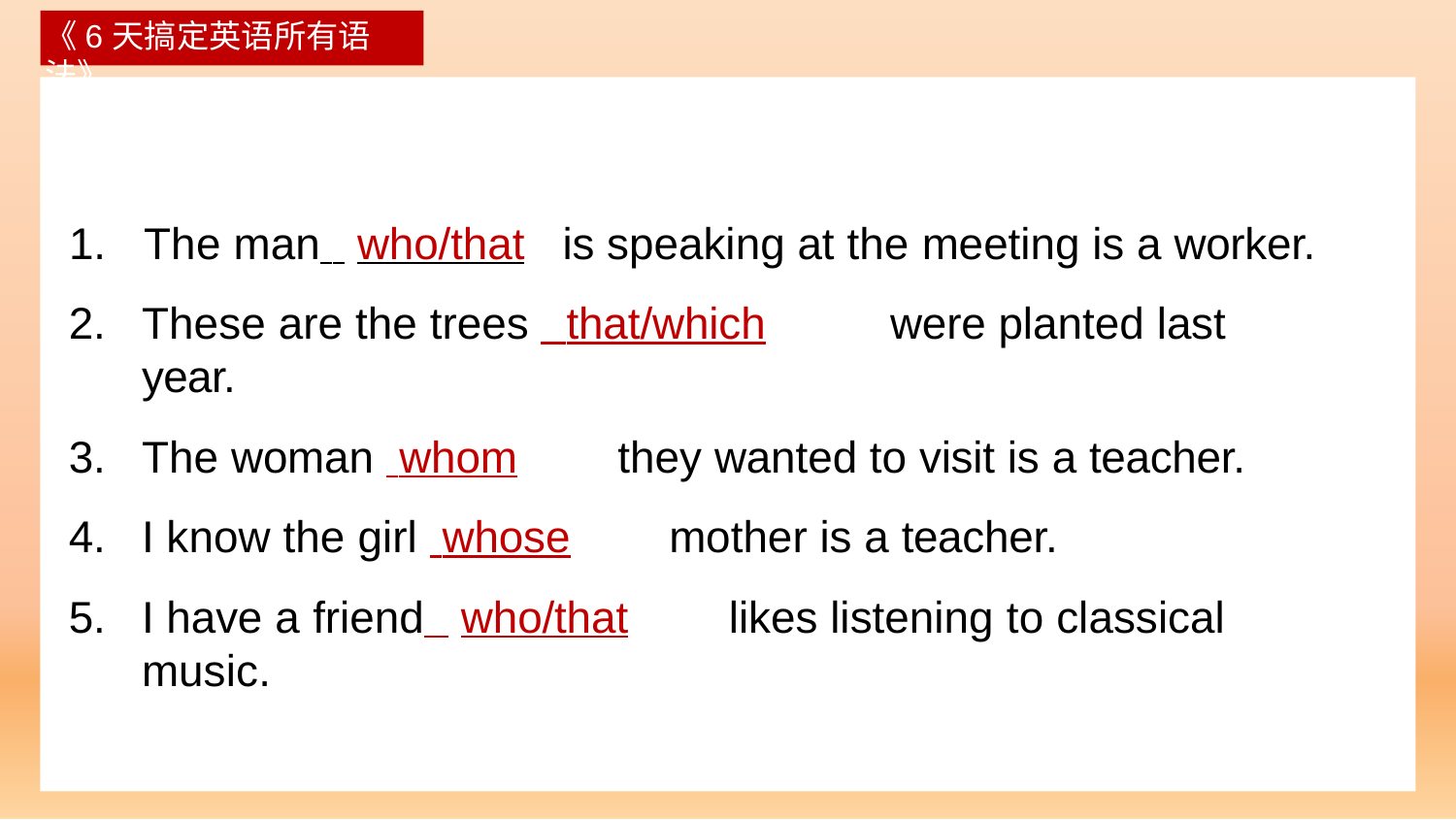

《6天搞定英语所有语法》
# 1.	The man  who/that	is speaking at the meeting is a worker.
These are the trees   that/which	were planted last year.
The woman  whom	they wanted to visit is a teacher.
I know the girl  whose	mother is a teacher.
I have a friend  who/that	likes listening to classical music.